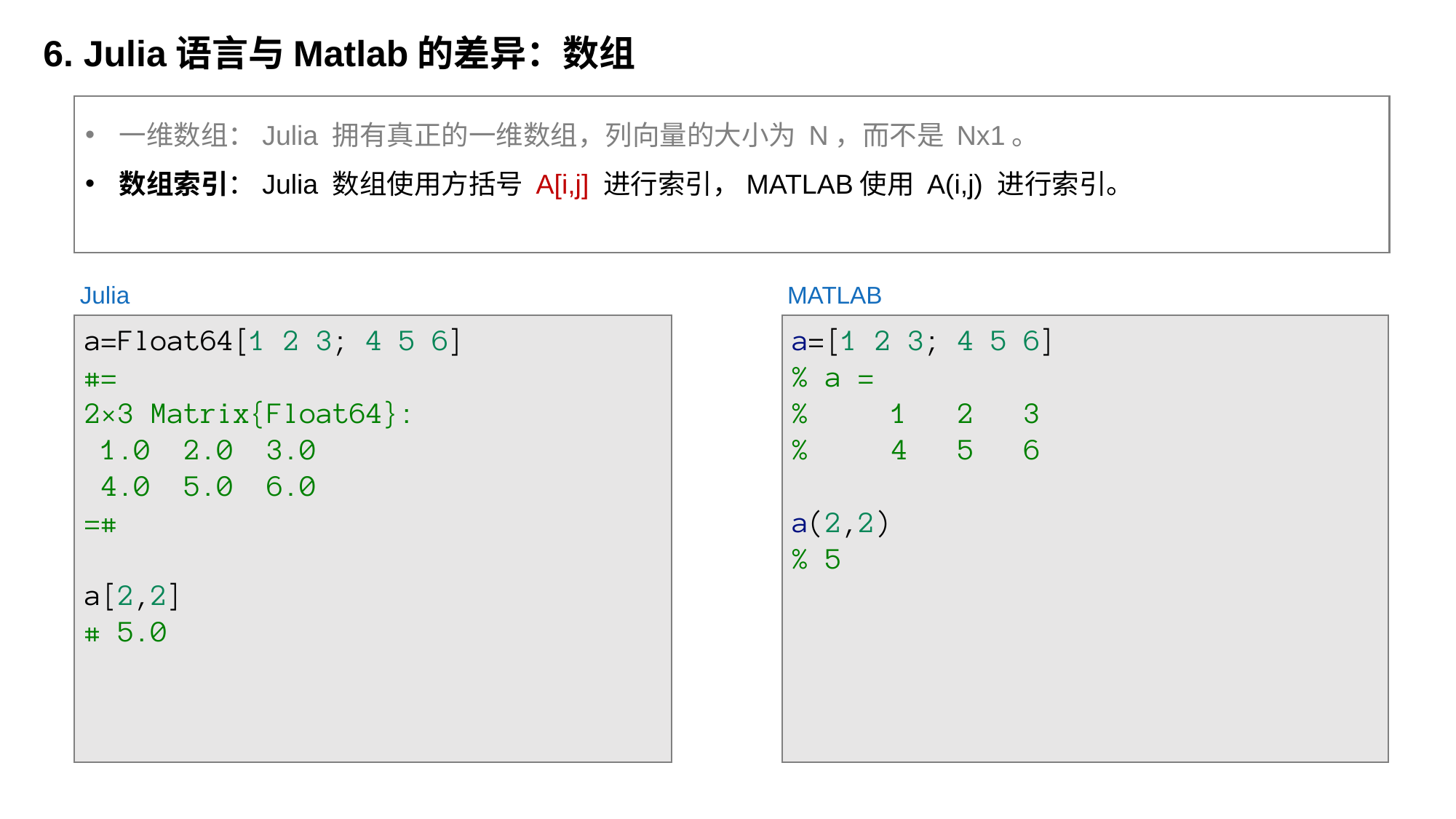

6. Julia语言与Matlab的差异：数组
一维数组：Julia 拥有真正的一维数组，列向量的大小为 N，而不是 Nx1。
数组索引：Julia 数组使用方括号 A[i,j] 进行索引，MATLAB使用 A(i,j) 进行索引。
Julia
MATLAB
a=Float64[1 2 3; 4 5 6]
#=
2×3 Matrix{Float64}:
 1.0  2.0  3.0
 4.0  5.0  6.0
=#
a[2,2]
# 5.0
a=[1 2 3; 4 5 6]
% a =
%     1   2   3
%     4   5   6
a(2,2)
% 5